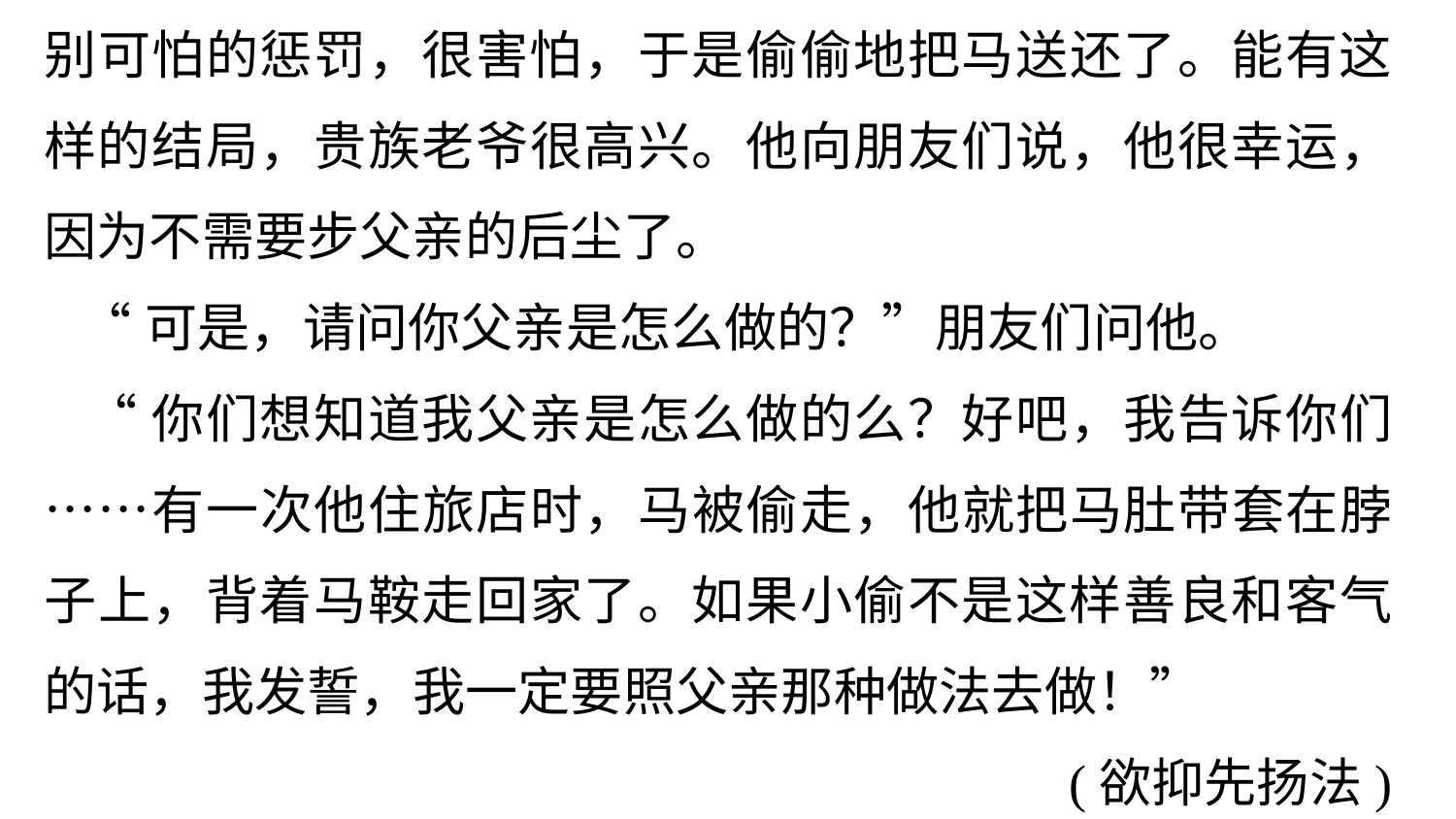

别可怕的惩罚，很害怕，于是偷偷地把马送还了。能有这样的结局，贵族老爷很高兴。他向朋友们说，他很幸运，因为不需要步父亲的后尘了。
   “可是，请问你父亲是怎么做的？”朋友们问他。
   “你们想知道我父亲是怎么做的么？好吧，我告诉你们……有一次他住旅店时，马被偷走，他就把马肚带套在脖子上，背着马鞍走回家了。如果小偷不是这样善良和客气的话，我发誓，我一定要照父亲那种做法去做！”
(欲抑先扬法)